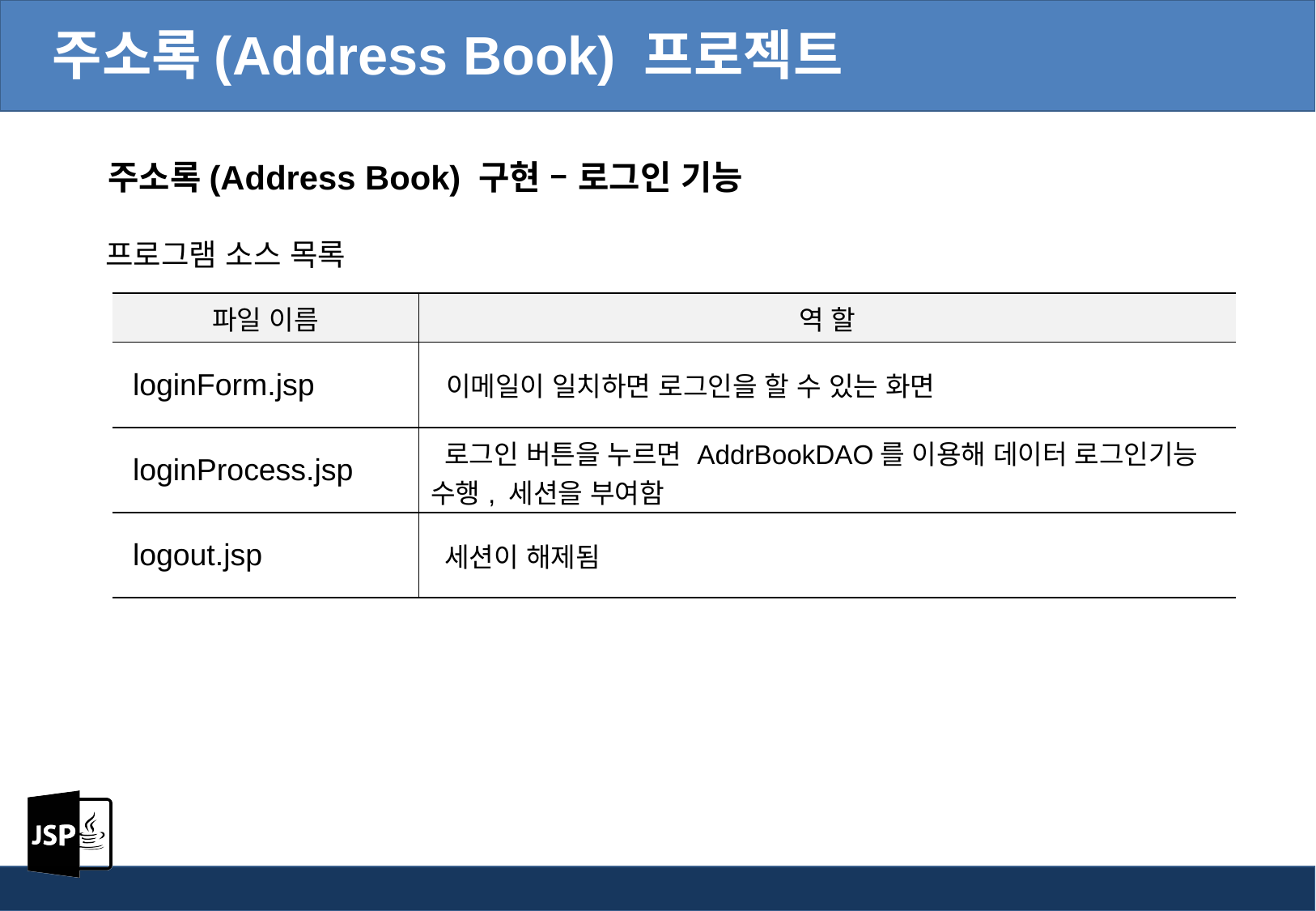

주소록(Address Book) 프로젝트
주소록(Address Book) 구현 – 로그인 기능
프로그램 소스 목록
| 파일 이름 | 역 할 |
| --- | --- |
| loginForm.jsp | 이메일이 일치하면 로그인을 할 수 있는 화면 |
| loginProcess.jsp | 로그인 버튼을 누르면 AddrBookDAO를 이용해 데이터 로그인기능 수행, 세션을 부여함 |
| logout.jsp | 세션이 해제됨 |